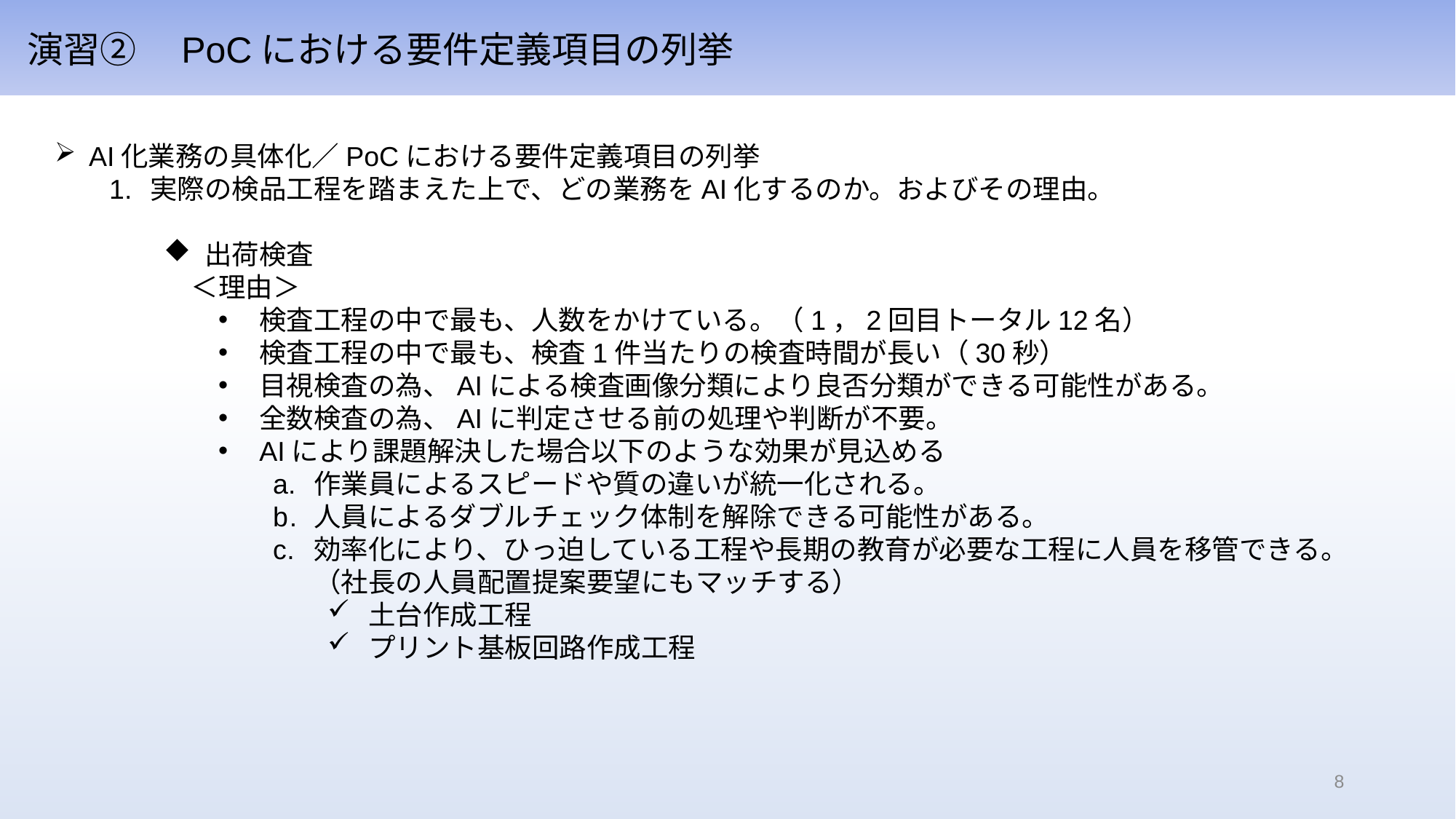

演習②　PoCにおける要件定義項目の列挙
AI化業務の具体化／PoCにおける要件定義項目の列挙
実際の検品工程を踏まえた上で、どの業務をAI化するのか。およびその理由。

出荷検査
　＜理由＞
検査工程の中で最も、人数をかけている。（1，2回目トータル12名）
検査工程の中で最も、検査1件当たりの検査時間が長い（30秒）
目視検査の為、AIによる検査画像分類により良否分類ができる可能性がある。
全数検査の為、AIに判定させる前の処理や判断が不要。
AIにより課題解決した場合以下のような効果が見込める
作業員によるスピードや質の違いが統一化される。
人員によるダブルチェック体制を解除できる可能性がある。
効率化により、ひっ迫している工程や長期の教育が必要な工程に人員を移管できる。
（社長の人員配置提案要望にもマッチする）
土台作成工程
プリント基板回路作成工程

8